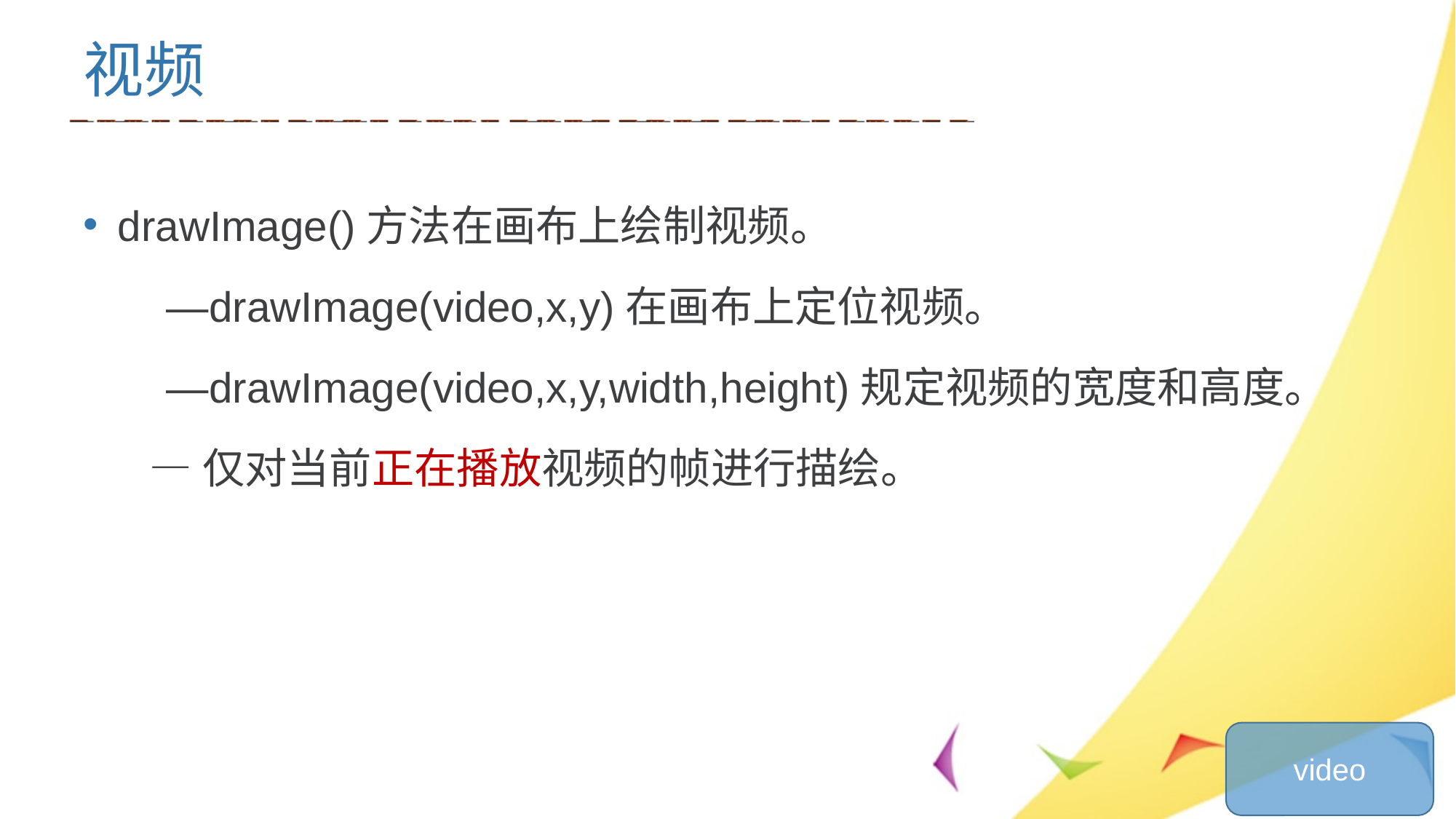

# 视频
drawImage()方法在画布上绘制视频。
       —drawImage(video,x,y)在画布上定位视频。
       —drawImage(video,x,y,width,height)规定视频的宽度和高度。
       —仅对当前正在播放视频的帧进行描绘。

video